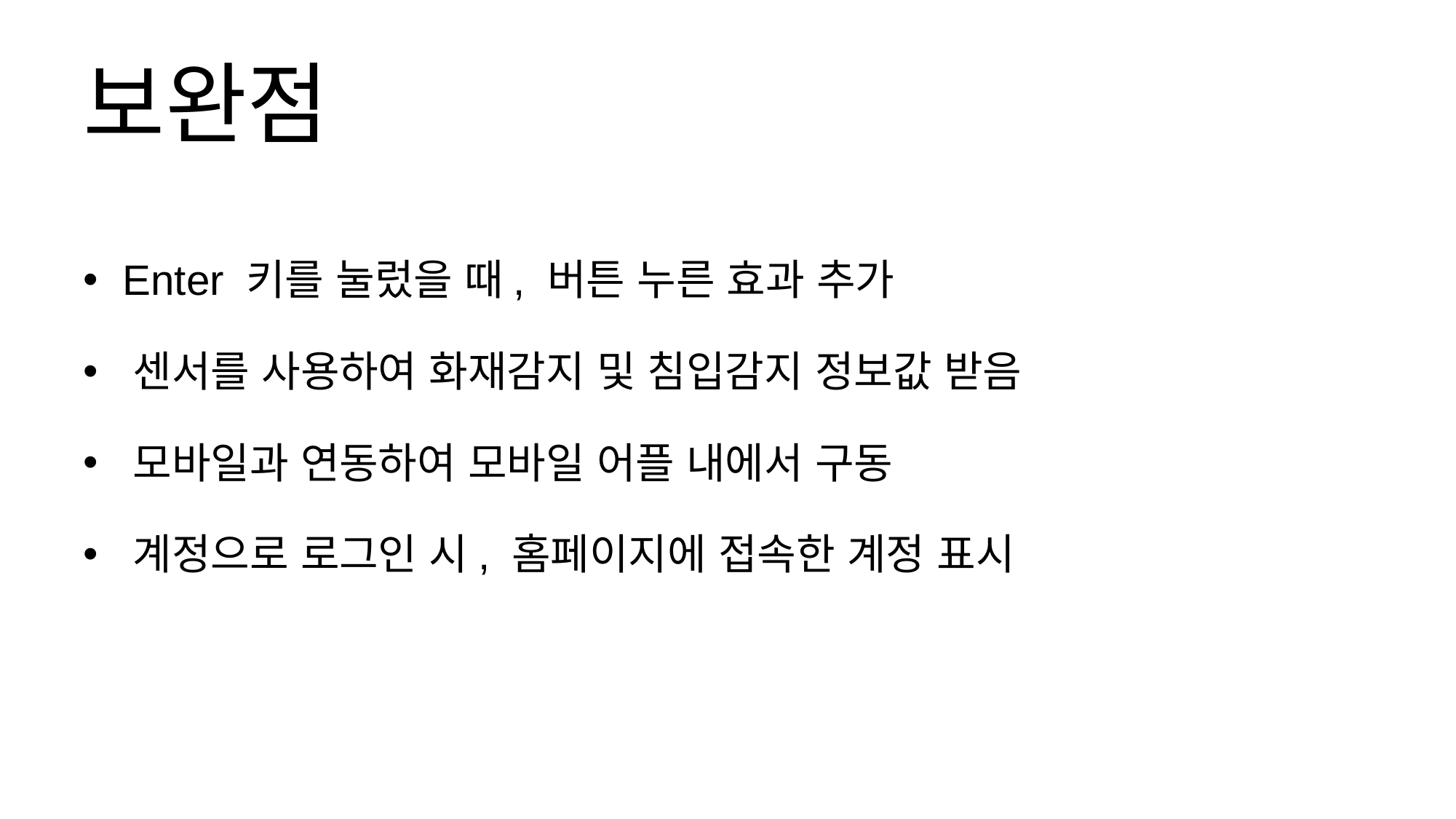

# 보완점

 Enter 키를 눌렀을 때, 버튼 누른 효과 추가

 센서를 사용하여 화재감지 및 침입감지 정보값 받음

 모바일과 연동하여 모바일 어플 내에서 구동

 계정으로 로그인 시, 홈페이지에 접속한 계정 표시